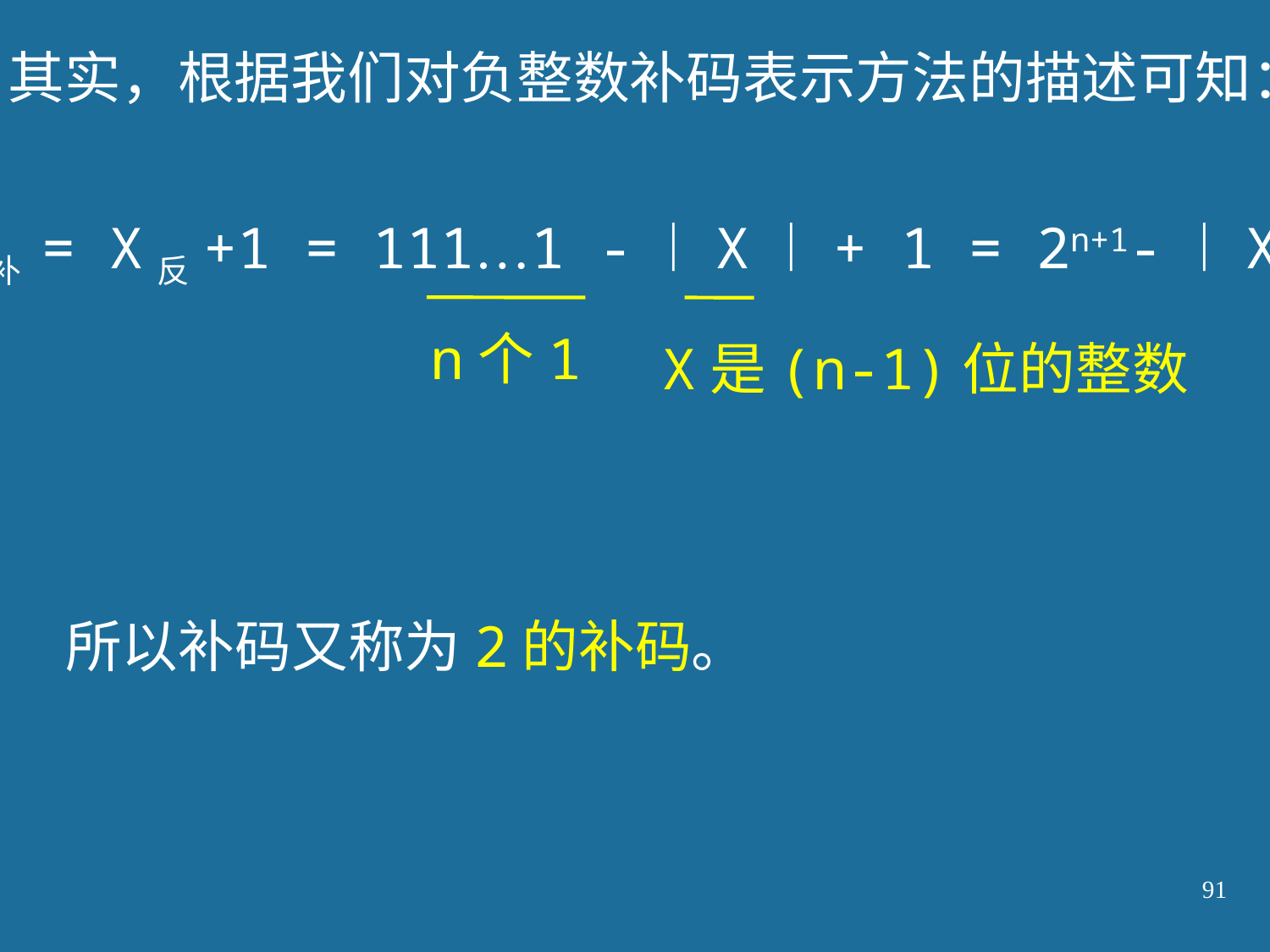

其实，根据我们对负整数补码表示方法的描述可知：
X补 = X反+1 = 111…1 -︱X︱+ 1 = 2n+1-︱X︱
n个1
X是(n-1)位的整数
所以补码又称为2的补码。
91